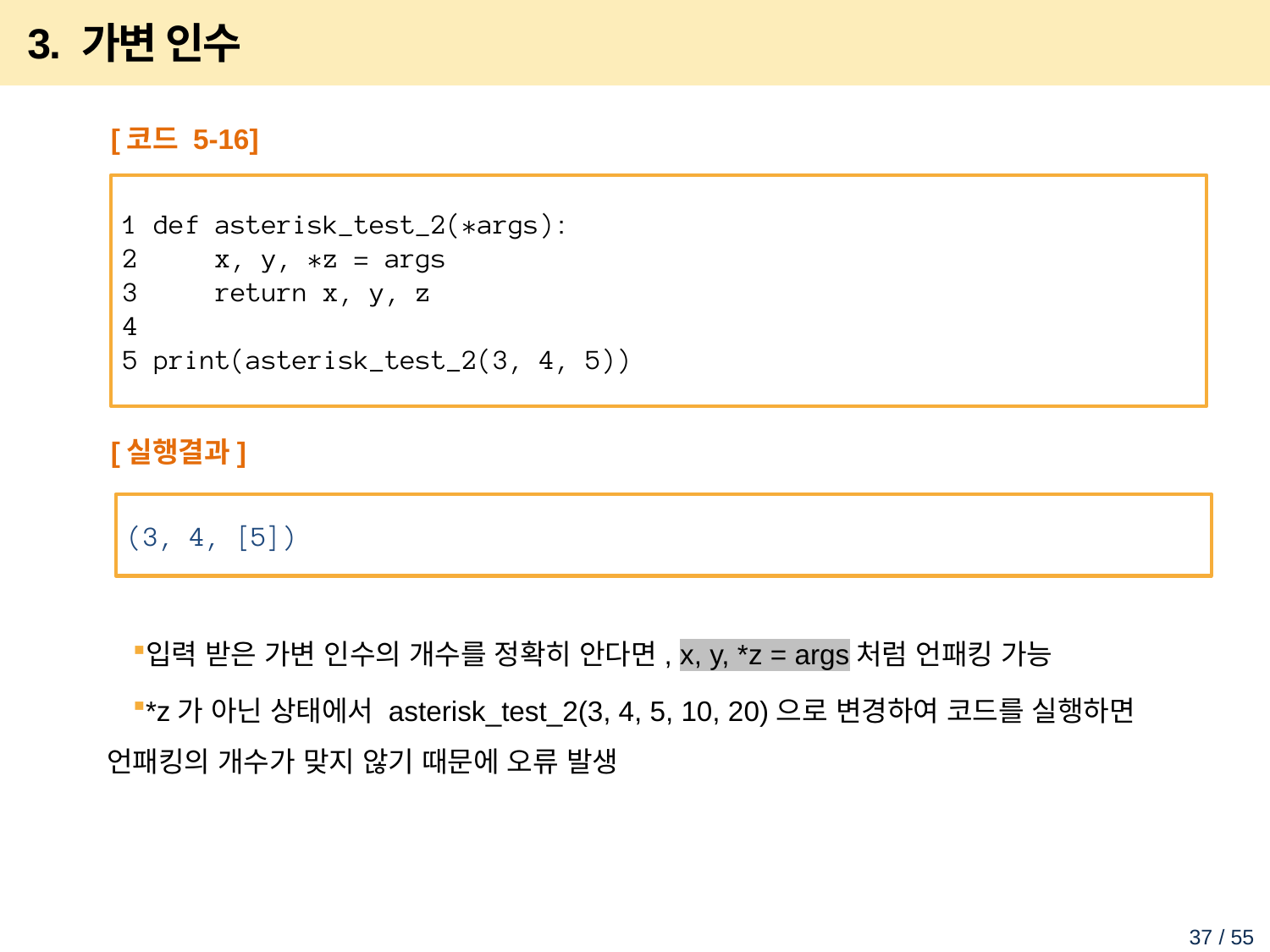

# 3. 가변 인수

입력 받은 가변 인수의 개수를 정확히 안다면, x, y, *z = args처럼 언패킹 가능
*z가 아닌 상태에서 asterisk_test_2(3, 4, 5, 10, 20)으로 변경하여 코드를 실행하면 언패킹의 개수가 맞지 않기 때문에 오류 발생
[코드 5-16]
1 def asterisk_test_2(*args):
2     x, y, *z = args
3     return x, y, z
4
5 print(asterisk_test_2(3, 4, 5))
[실행결과]
(3, 4, [5])